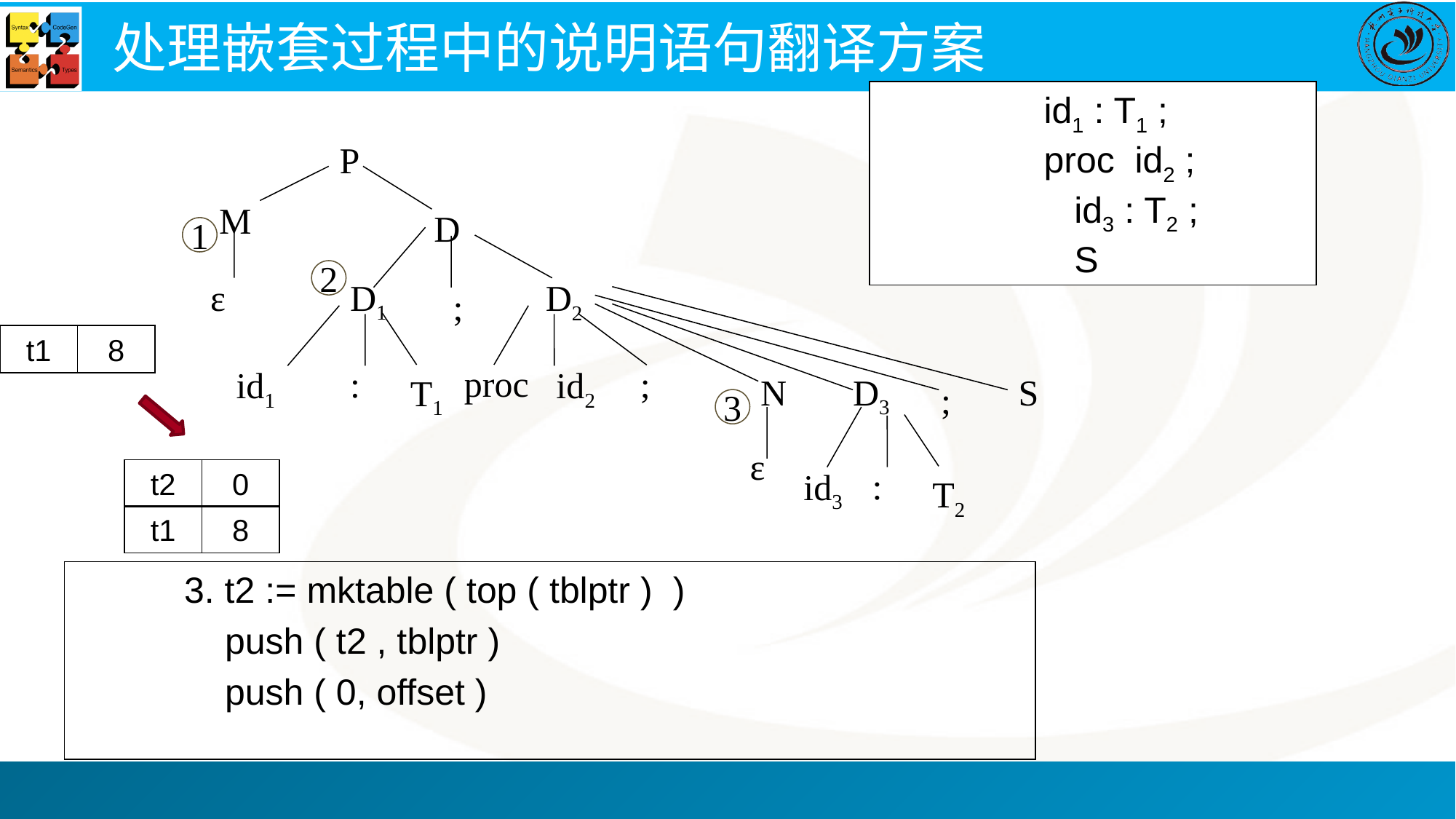

处理嵌套过程中的说明语句翻译方案
id1 : T1 ;
proc  id2 ;
   id3 : T2 ;
   S
P

M
D
1

2
D1
ε
D2
;

t1
8
proc
:
;
id1
id2
N
D3
S
T1
;
3

ε
:
t2
0
id3
T2
t1
8
3. t2 := mktable ( top ( tblptr )  )
    push ( t2 , tblptr )
    push ( 0, offset )
26